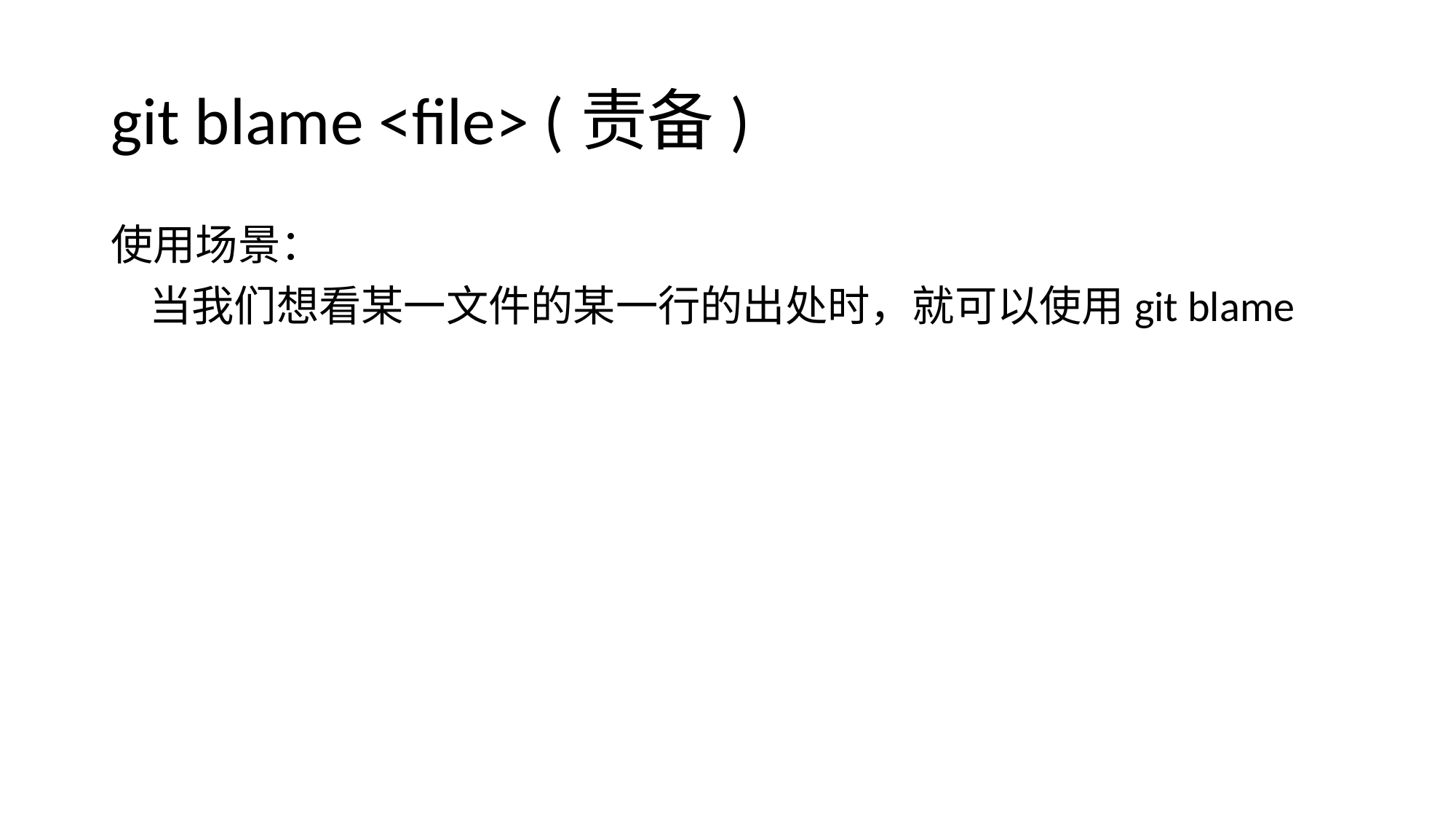

# git blame <file> (责备)
使用场景：
   当我们想看某一文件的某一行的出处时，就可以使用git blame